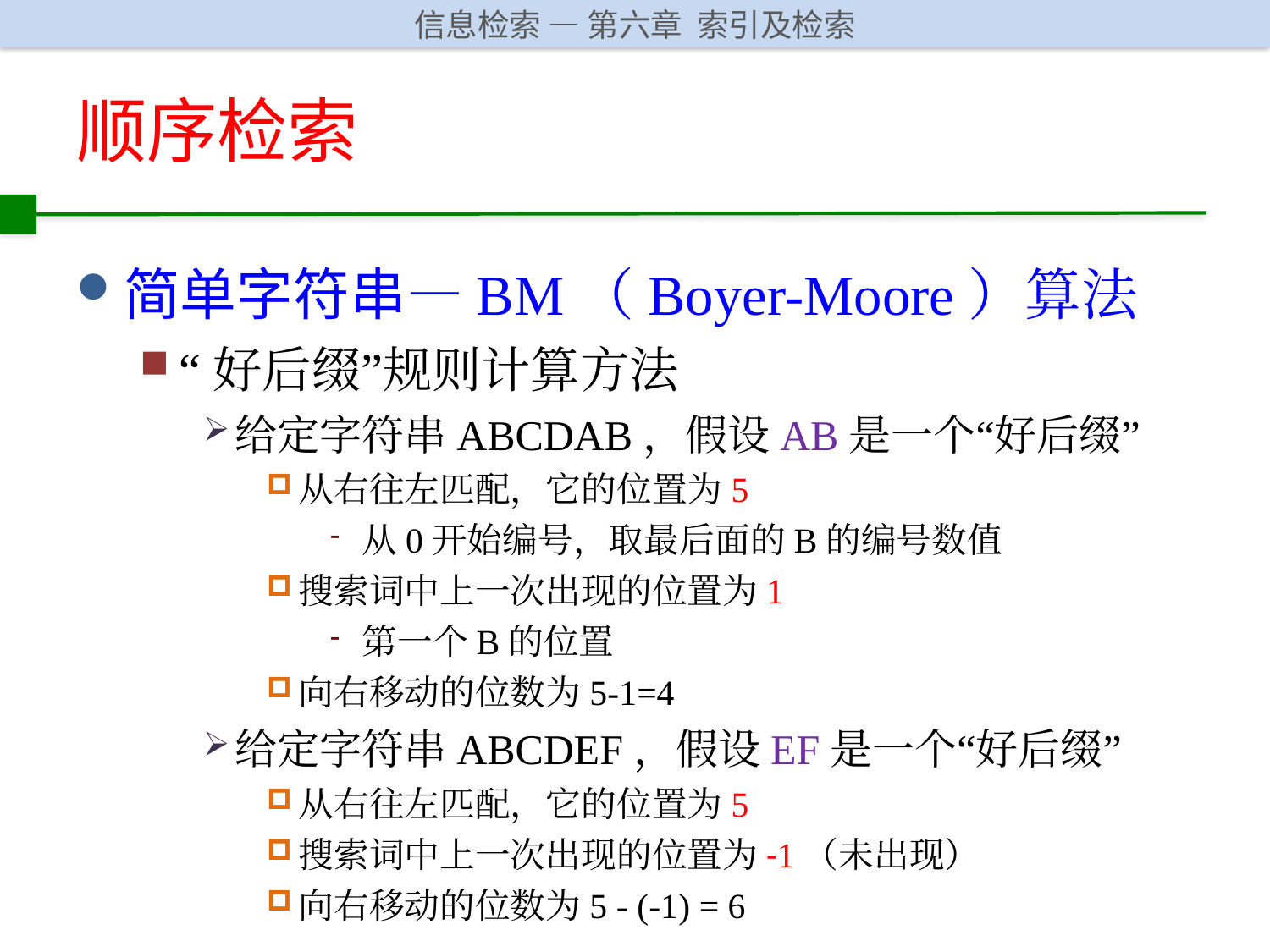

# 顺序检索
简单字符串—BM（Boyer-Moore）算法
“好后缀”规则计算方法
给定字符串ABCDAB，假设AB是一个“好后缀”
从右往左匹配，它的位置为5
从0开始编号，取最后面的B的编号数值
搜索词中上一次出现的位置为1
第一个B的位置
向右移动的位数为5-1=4
给定字符串ABCDEF，假设EF是一个“好后缀”
从右往左匹配，它的位置为5
搜索词中上一次出现的位置为-1（未出现）
向右移动的位数为5 - (-1) = 6